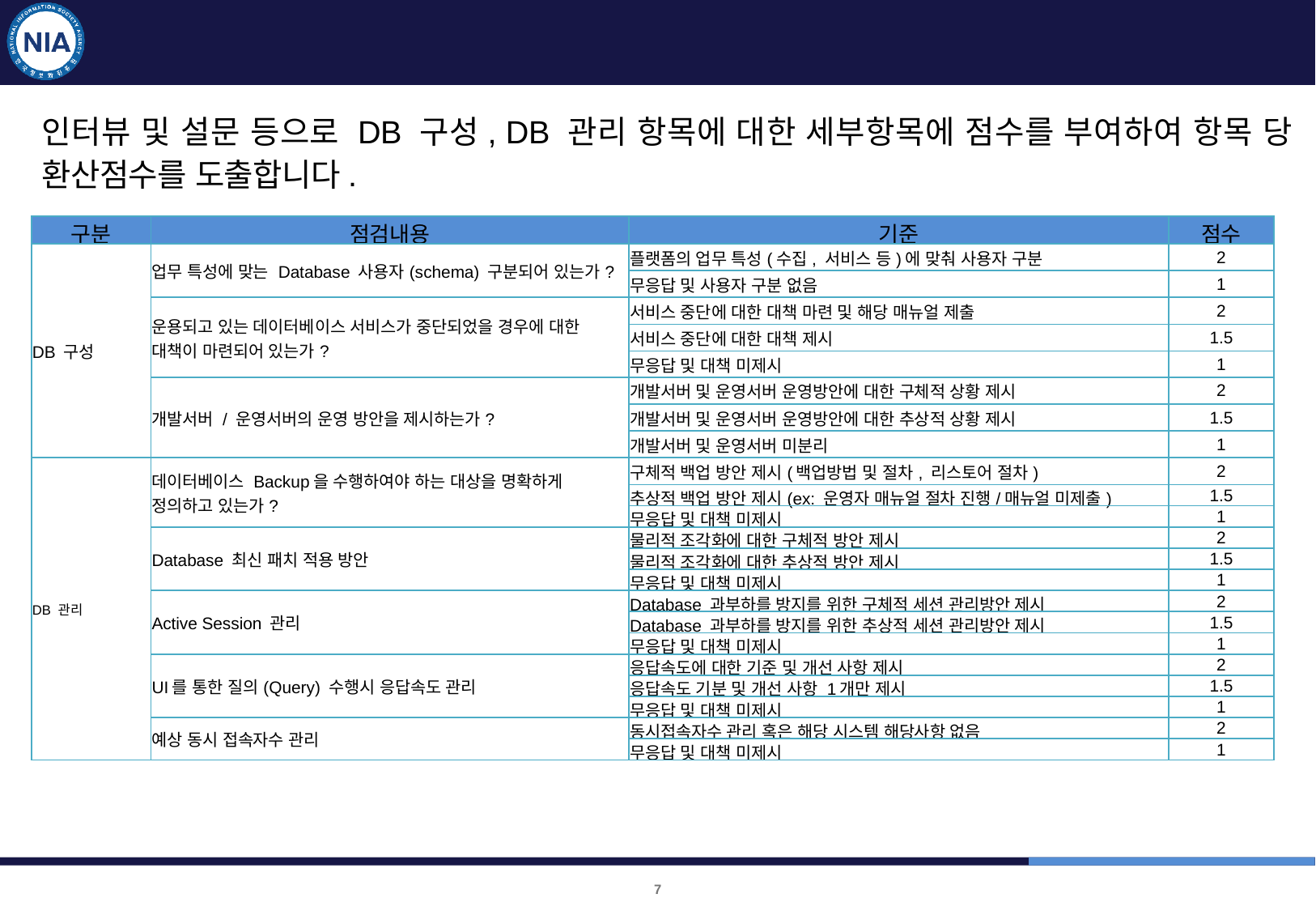

1차 품질진단
데이터 품질진단 측정지표 : DB 구성, DB 관리
인터뷰 및 설문 등으로 DB 구성, DB 관리 항목에 대한 세부항목에 점수를 부여하여 항목 당 환산점수를 도출합니다.
| 구분 | 점검내용 | 기준 | 점수 |
| --- | --- | --- | --- |
| DB 구성 | 업무 특성에 맞는 Database 사용자(schema) 구분되어 있는가? | 플랫폼의 업무 특성(수집, 서비스 등)에 맞춰 사용자 구분 | 2 |
|  |  | 무응답 및 사용자 구분 없음 | 1 |
|  | 운용되고 있는 데이터베이스 서비스가 중단되었을 경우에 대한 대책이 마련되어 있는가? | 서비스 중단에 대한 대책 마련 및 해당 매뉴얼 제출 | 2 |
|  |  | 서비스 중단에 대한 대책 제시 | 1.5 |
|  |  | 무응답 및 대책 미제시 | 1 |
|  | 개발서버 / 운영서버의 운영 방안을 제시하는가? | 개발서버 및 운영서버 운영방안에 대한 구체적 상황 제시 | 2 |
|  |  | 개발서버 및 운영서버 운영방안에 대한 추상적 상황 제시 | 1.5 |
|  |  | 개발서버 및 운영서버 미분리 | 1 |
| DB 관리 | 데이터베이스 Backup을 수행하여야 하는 대상을 명확하게 정의하고 있는가? | 구체적 백업 방안 제시(백업방법 및 절차, 리스토어 절차) | 2 |
|  |  | 추상적 백업 방안 제시(ex: 운영자 매뉴얼 절차 진행/매뉴얼 미제출) | 1.5 |
|  |  | 무응답 및 대책 미제시 | 1 |
|  | Database 최신 패치 적용 방안 | 물리적 조각화에 대한 구체적 방안 제시 | 2 |
|  |  | 물리적 조각화에 대한 추상적 방안 제시 | 1.5 |
|  |  | 무응답 및 대책 미제시 | 1 |
|  | Active Session 관리 | Database 과부하를 방지를 위한 구체적 세션 관리방안 제시 | 2 |
|  |  | Database 과부하를 방지를 위한 추상적 세션 관리방안 제시 | 1.5 |
|  |  | 무응답 및 대책 미제시 | 1 |
|  | UI를 통한 질의(Query) 수행시 응답속도 관리 | 응답속도에 대한 기준 및 개선 사항 제시 | 2 |
|  |  | 응답속도 기분 및 개선 사항 1개만 제시 | 1.5 |
|  |  | 무응답 및 대책 미제시 | 1 |
|  | 예상 동시 접속자수 관리 | 동시접속자수 관리 혹은 해당 시스템 해당사항 없음 | 2 |
|  |  | 무응답 및 대책 미제시 | 1 |